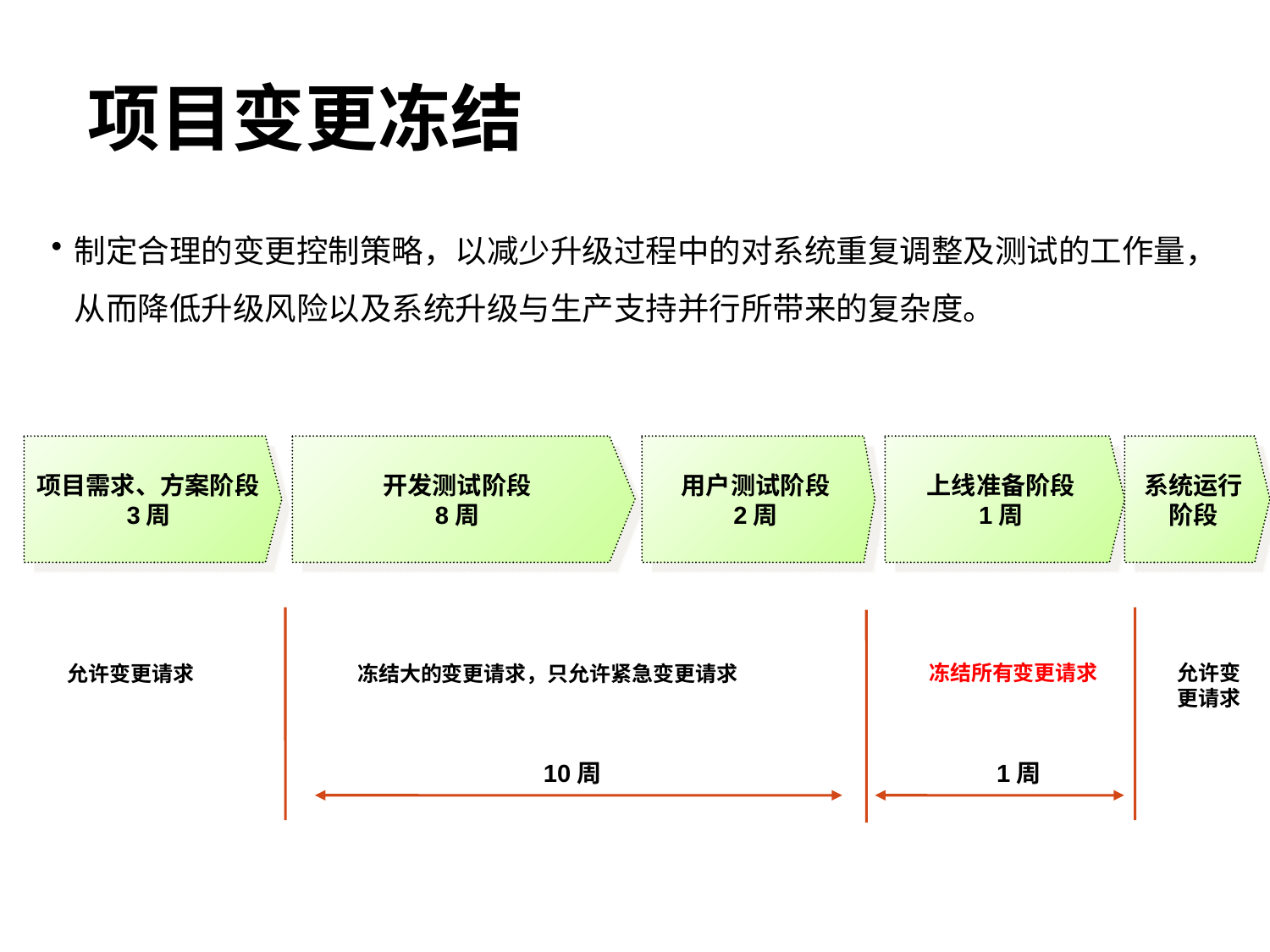

# 项目变更冻结
制定合理的变更控制策略，以减少升级过程中的对系统重复调整及测试的工作量，从而降低升级风险以及系统升级与生产支持并行所带来的复杂度。
项目需求、方案阶段3周
开发测试阶段
8周
用户测试阶段
2周
上线准备阶段
1周
系统运行阶段

冻结所有变更请求
允许变更请求
允许变更请求
冻结大的变更请求，只允许紧急变更请求

10周
1周